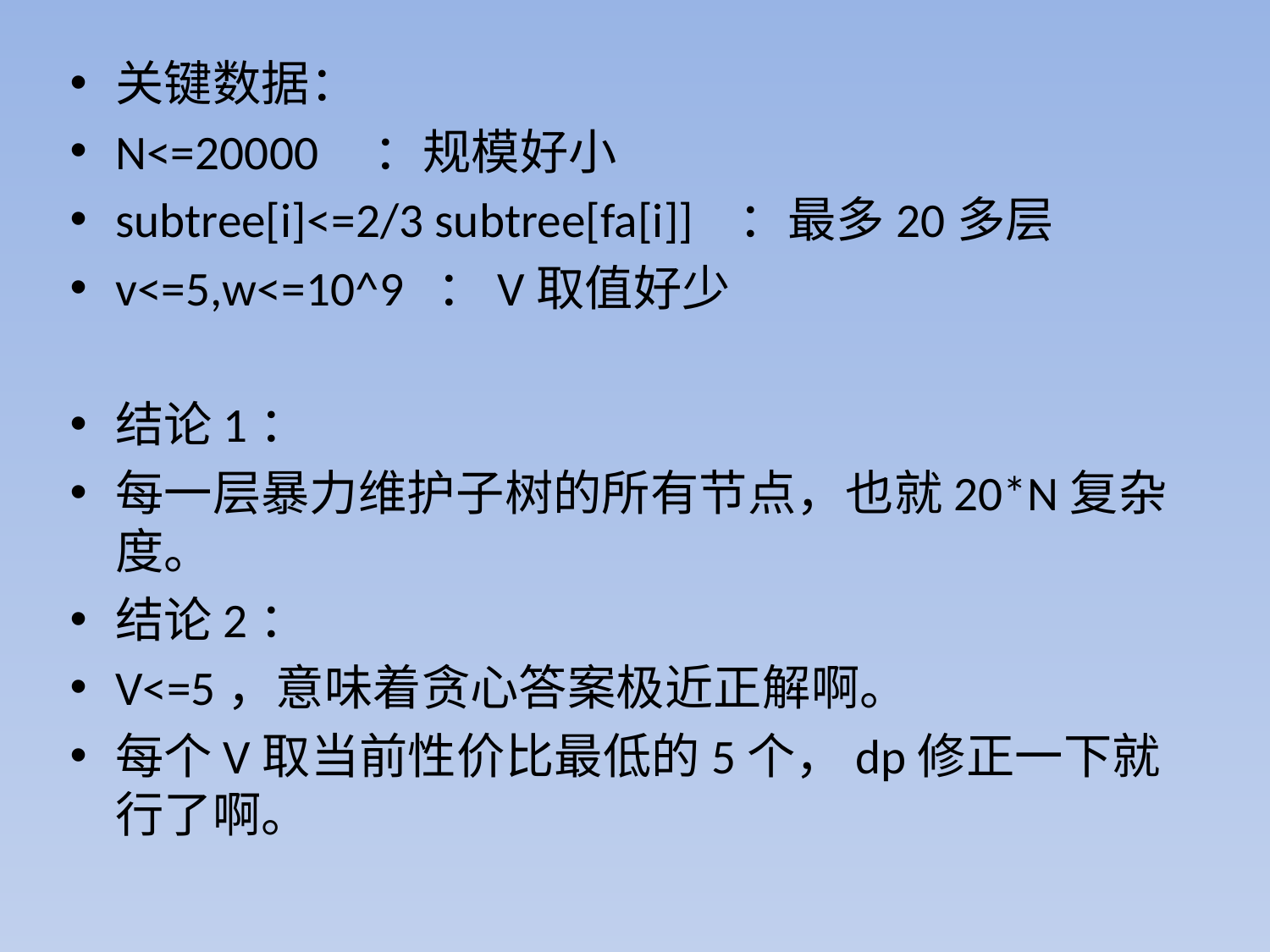

关键数据：
N<=20000    ：规模好小
subtree[i]<=2/3 subtree[fa[i]]   ：最多20多层
v<=5,w<=10^9  ：V取值好少

结论1：
每一层暴力维护子树的所有节点，也就20*N复杂度。
结论2：
V<=5，意味着贪心答案极近正解啊。
每个V取当前性价比最低的5个，dp修正一下就行了啊。